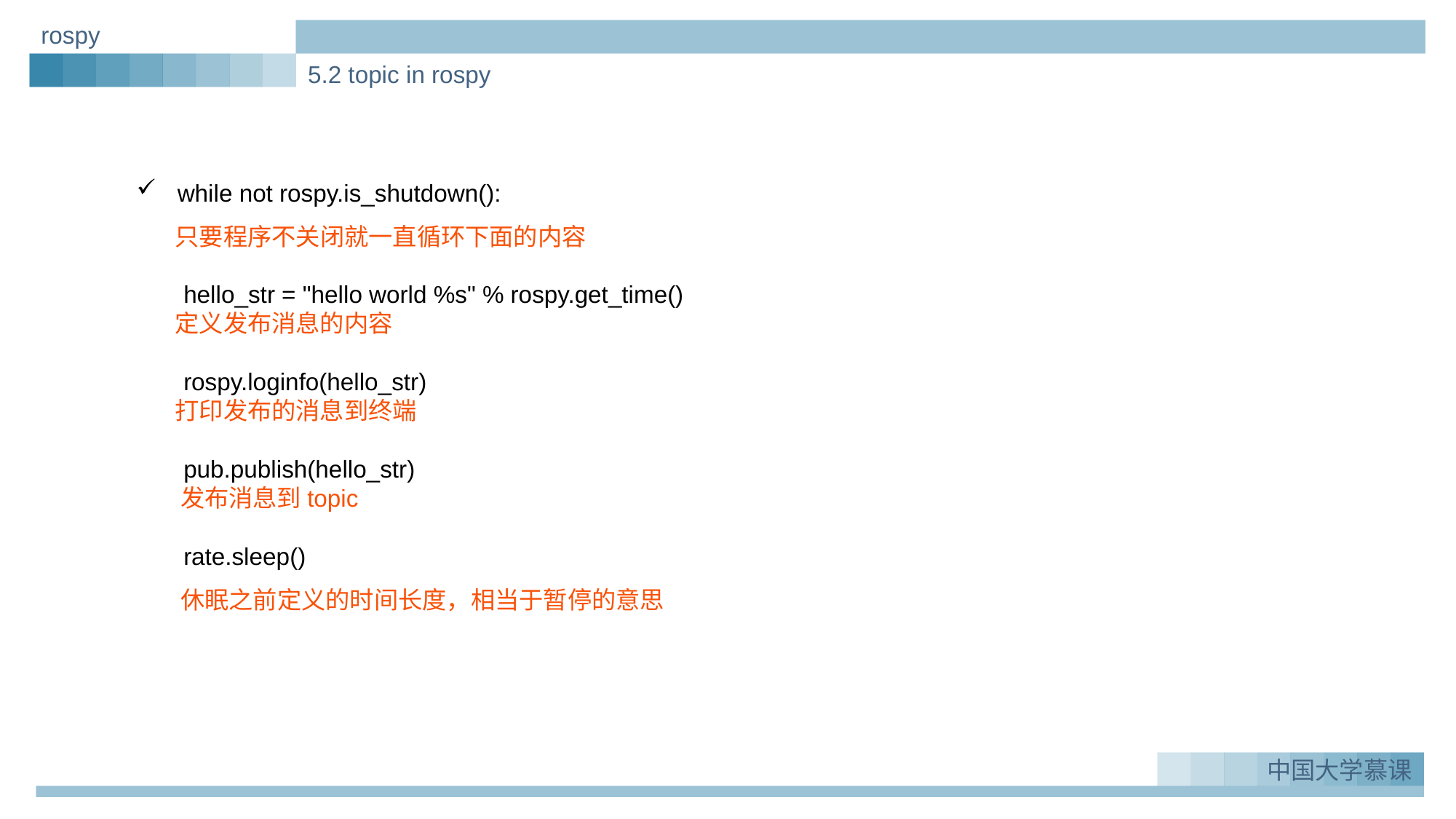

rospy
5.2 topic in rospy

while not rospy.is_shutdown():
      只要程序不关闭就一直循环下面的内容

       hello_str = "hello world %s" % rospy.get_time()
      定义发布消息的内容

       rospy.loginfo(hello_str)
      打印发布的消息到终端

       pub.publish(hello_str)
       发布消息到topic

       rate.sleep()
       休眠之前定义的时间长度，相当于暂停的意思
实例一：Greeting_demo
1.
中国大学慕课